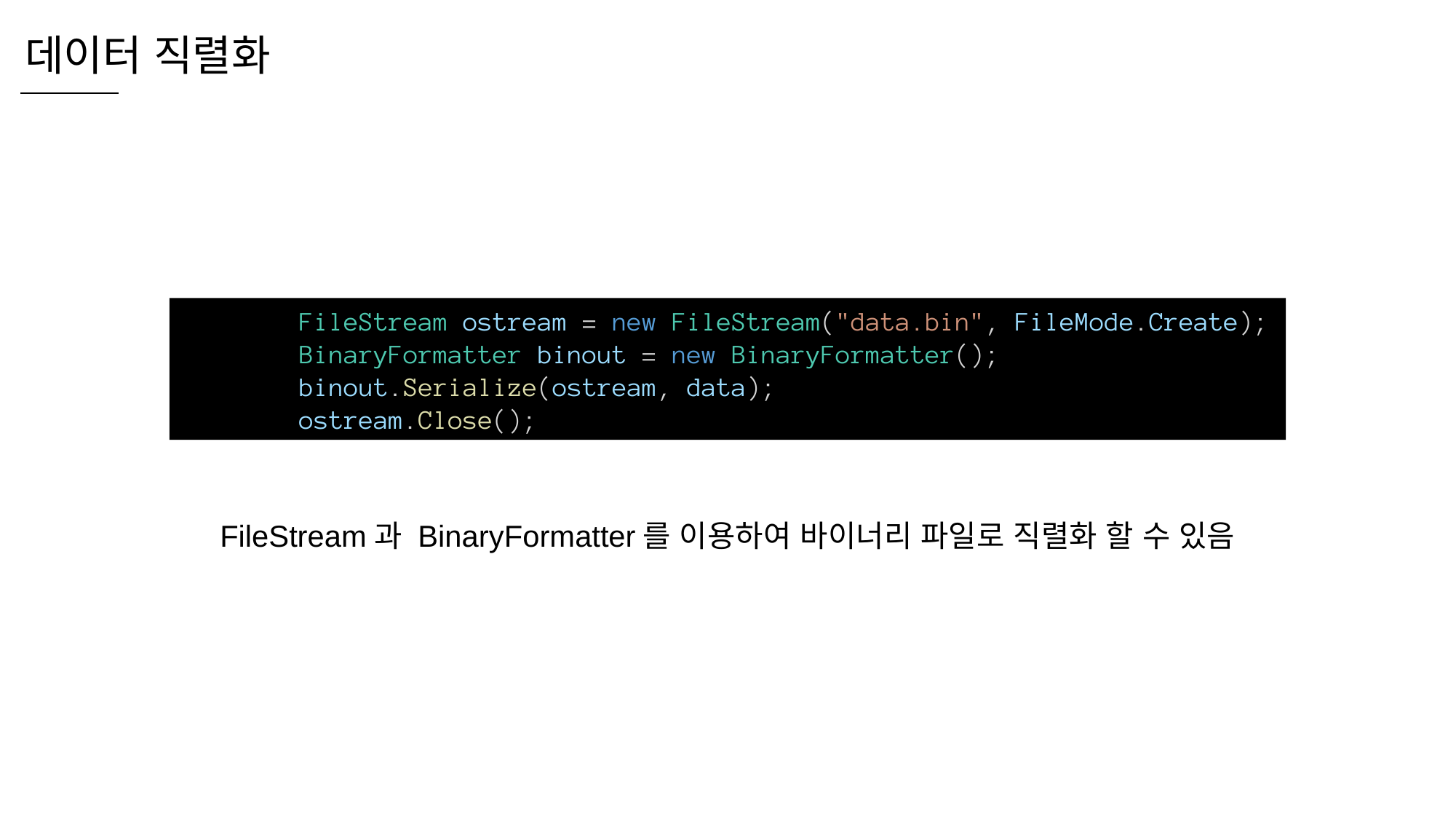

데이터 직렬화
        FileStream ostream = new FileStream("data.bin", FileMode.Create);
        BinaryFormatter binout = new BinaryFormatter();
        binout.Serialize(ostream, data);
        ostream.Close();
FileStream과 BinaryFormatter를 이용하여 바이너리 파일로 직렬화 할 수 있음